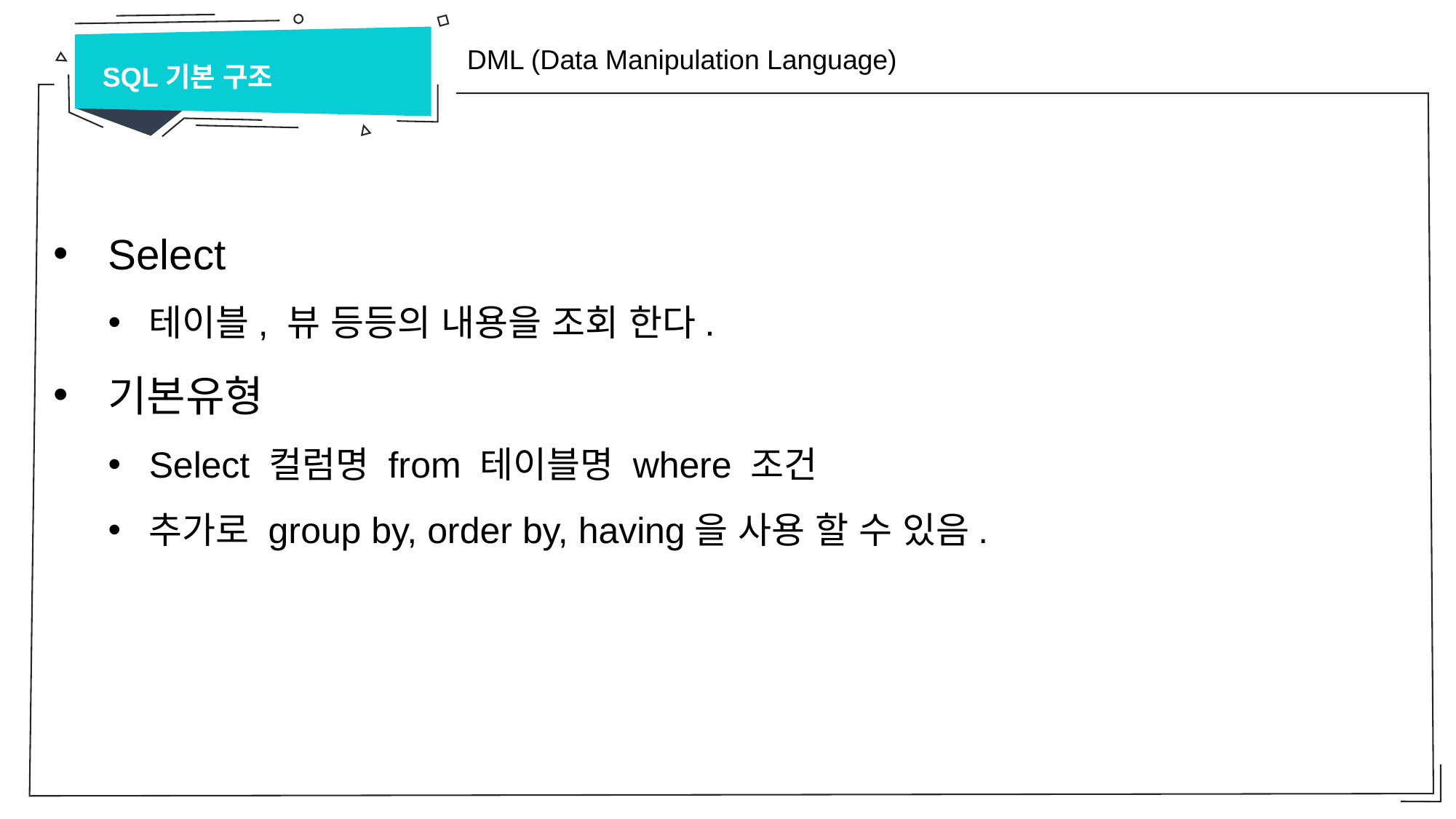

DML (Data Manipulation Language)
SQL기본 구조
Select
테이블, 뷰 등등의 내용을 조회 한다.
기본유형
Select 컬럼명 from 테이블명 where 조건
추가로 group by, order by, having을 사용 할 수 있음.